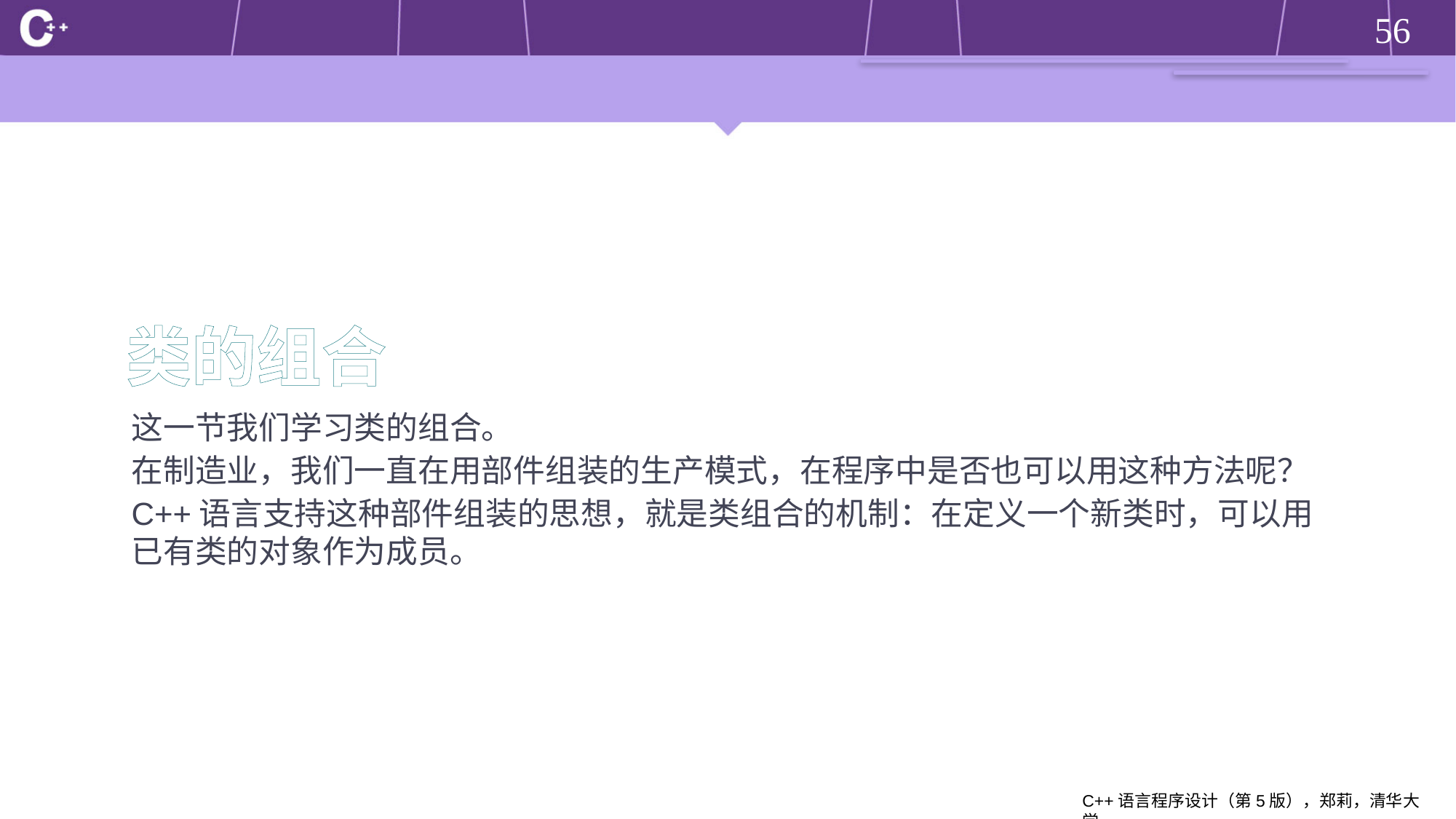

# 类的组合
这一节我们学习类的组合。
在制造业，我们一直在用部件组装的生产模式，在程序中是否也可以用这种方法呢？
C++语言支持这种部件组装的思想，就是类组合的机制：在定义一个新类时，可以用已有类的对象作为成员。